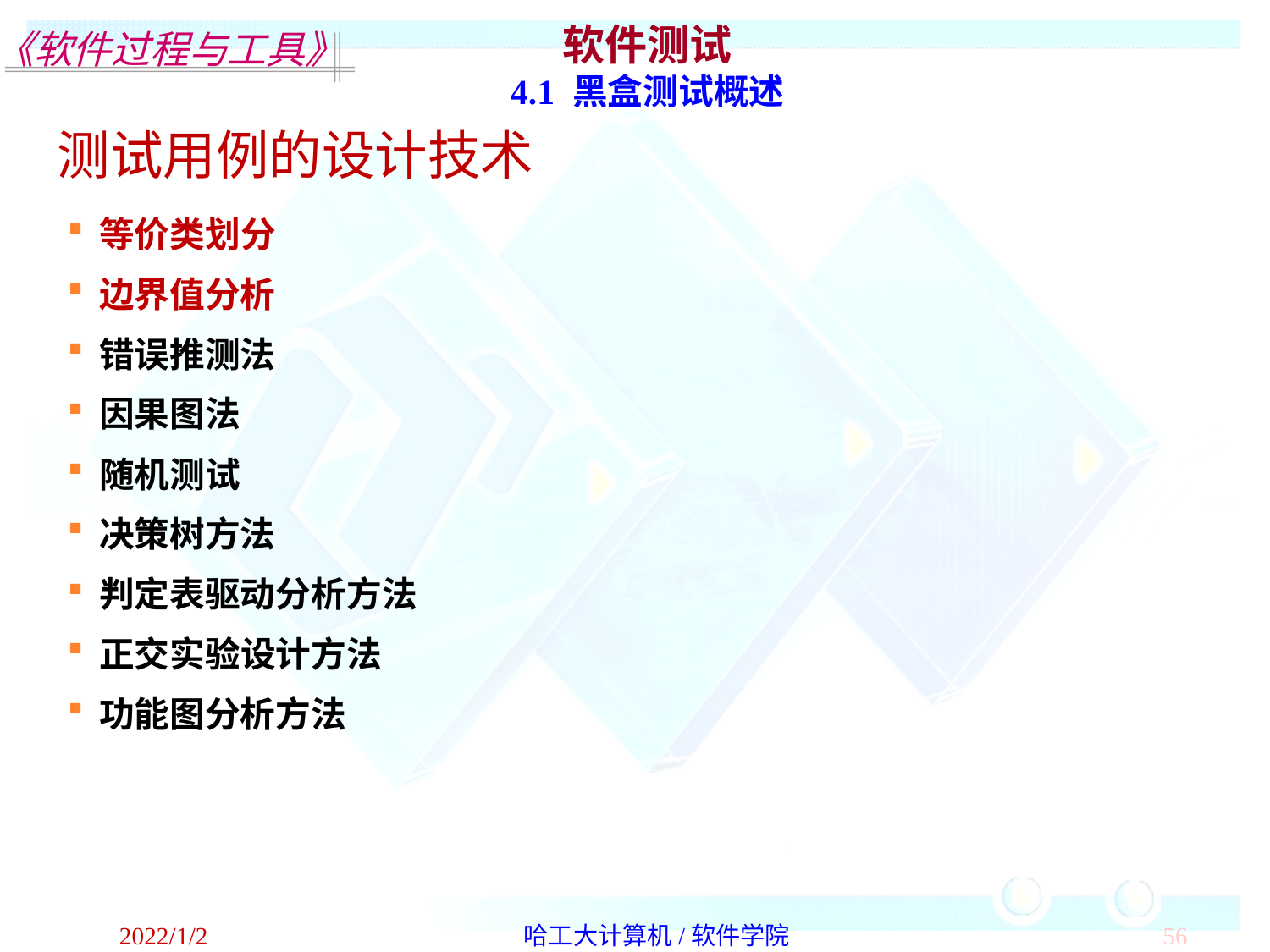

软件测试
4.1 黑盒测试概述
测试用例的设计技术
等价类划分
边界值分析
错误推测法
因果图法
随机测试
决策树方法
判定表驱动分析方法
正交实验设计方法
功能图分析方法